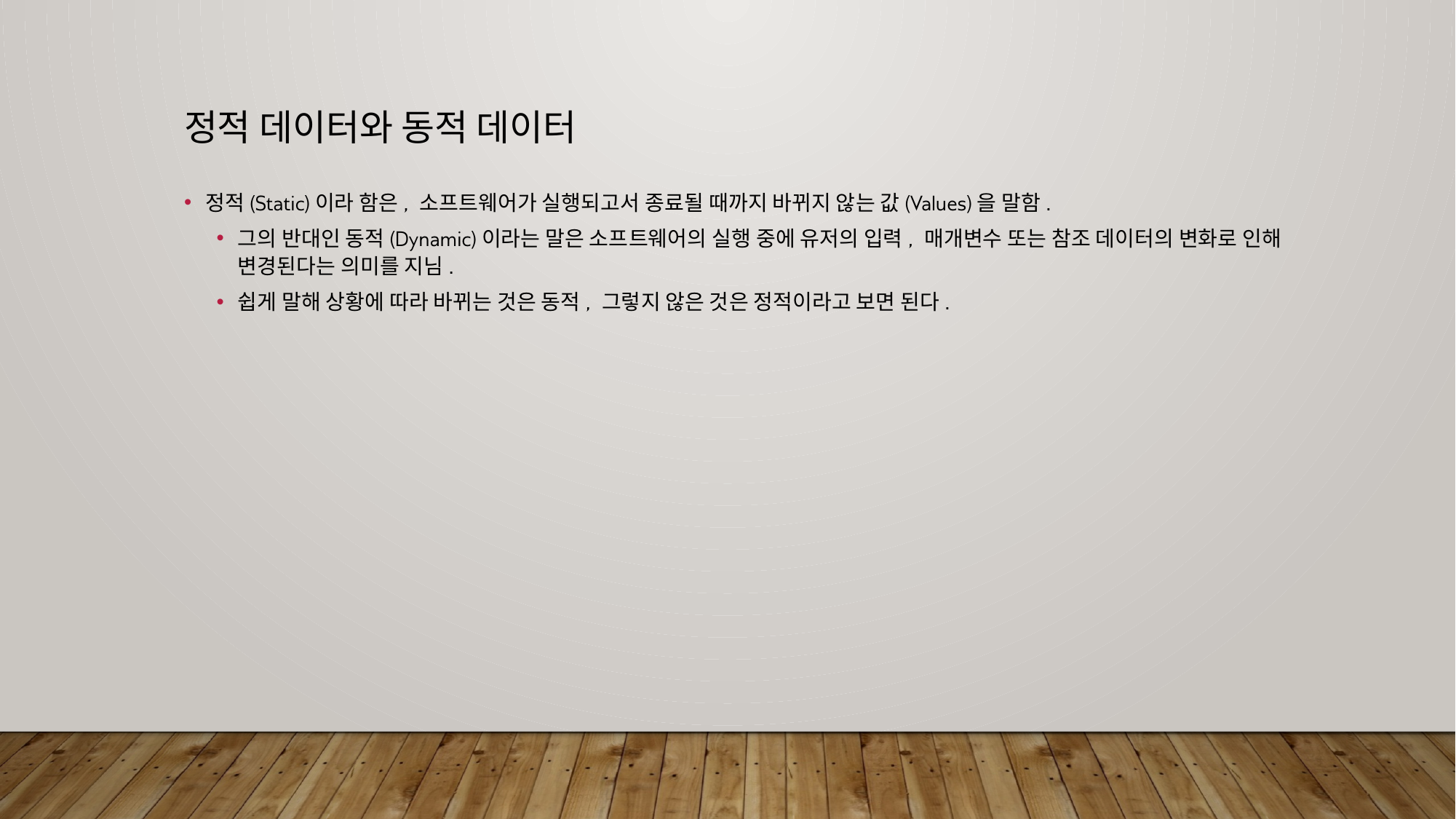

# 정적 데이터와 동적 데이터
정적(Static)이라 함은, 소프트웨어가 실행되고서 종료될 때까지 바뀌지 않는 값(Values)을 말함.
그의 반대인 동적(Dynamic)이라는 말은 소프트웨어의 실행 중에 유저의 입력, 매개변수 또는 참조 데이터의 변화로 인해 변경된다는 의미를 지님.
쉽게 말해 상황에 따라 바뀌는 것은 동적, 그렇지 않은 것은 정적이라고 보면 된다.